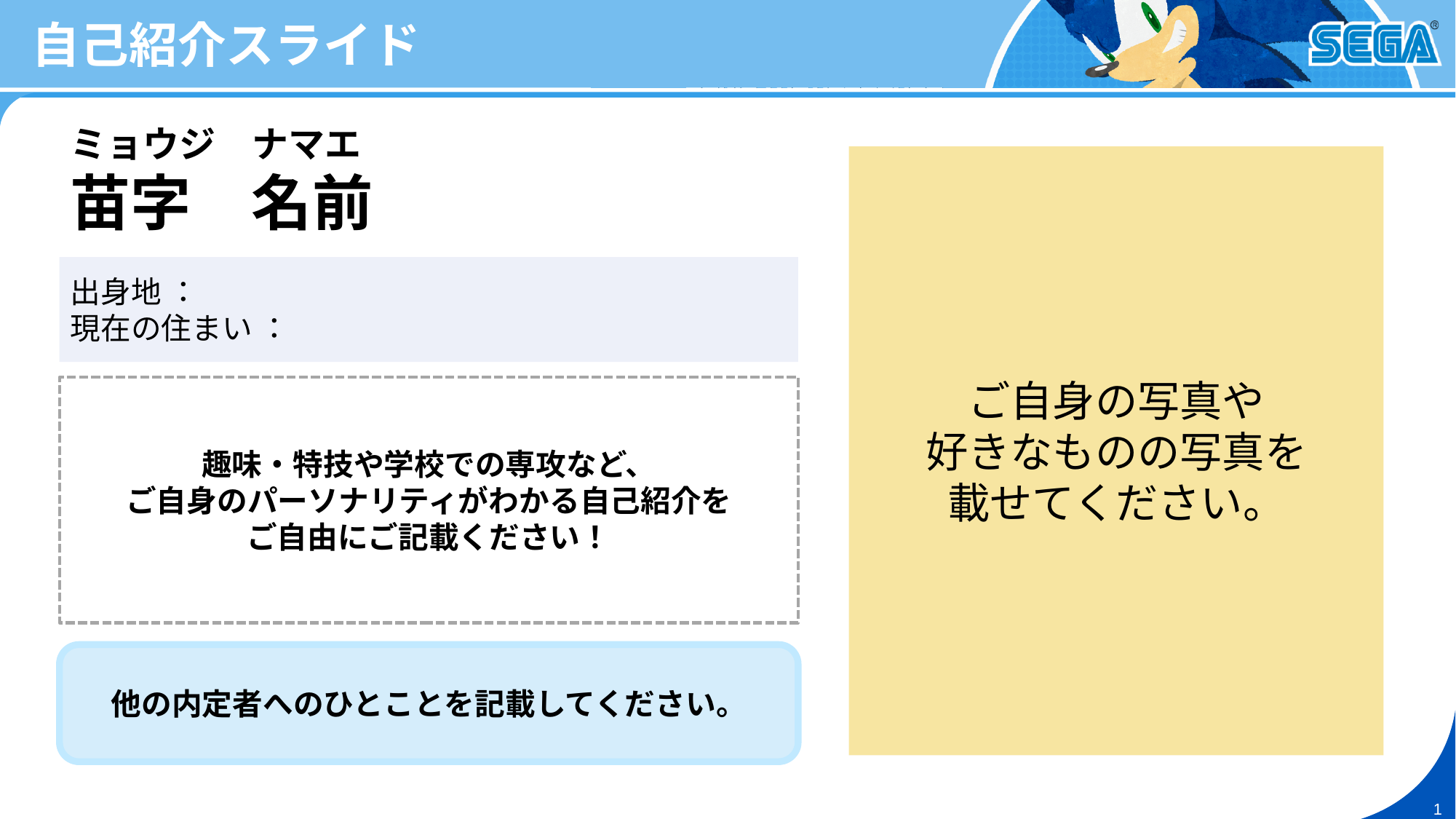

自己紹介スライド
ミョウジ　ナマエ
苗字　名前
ご自身の写真や
好きなものの写真を
載せてください。
出身地 ：
現在の住まい ：
趣味・特技や学校での専攻など、
ご自身のパーソナリティがわかる自己紹介を
ご自由にご記載ください！
他の内定者へのひとことを記載してください。